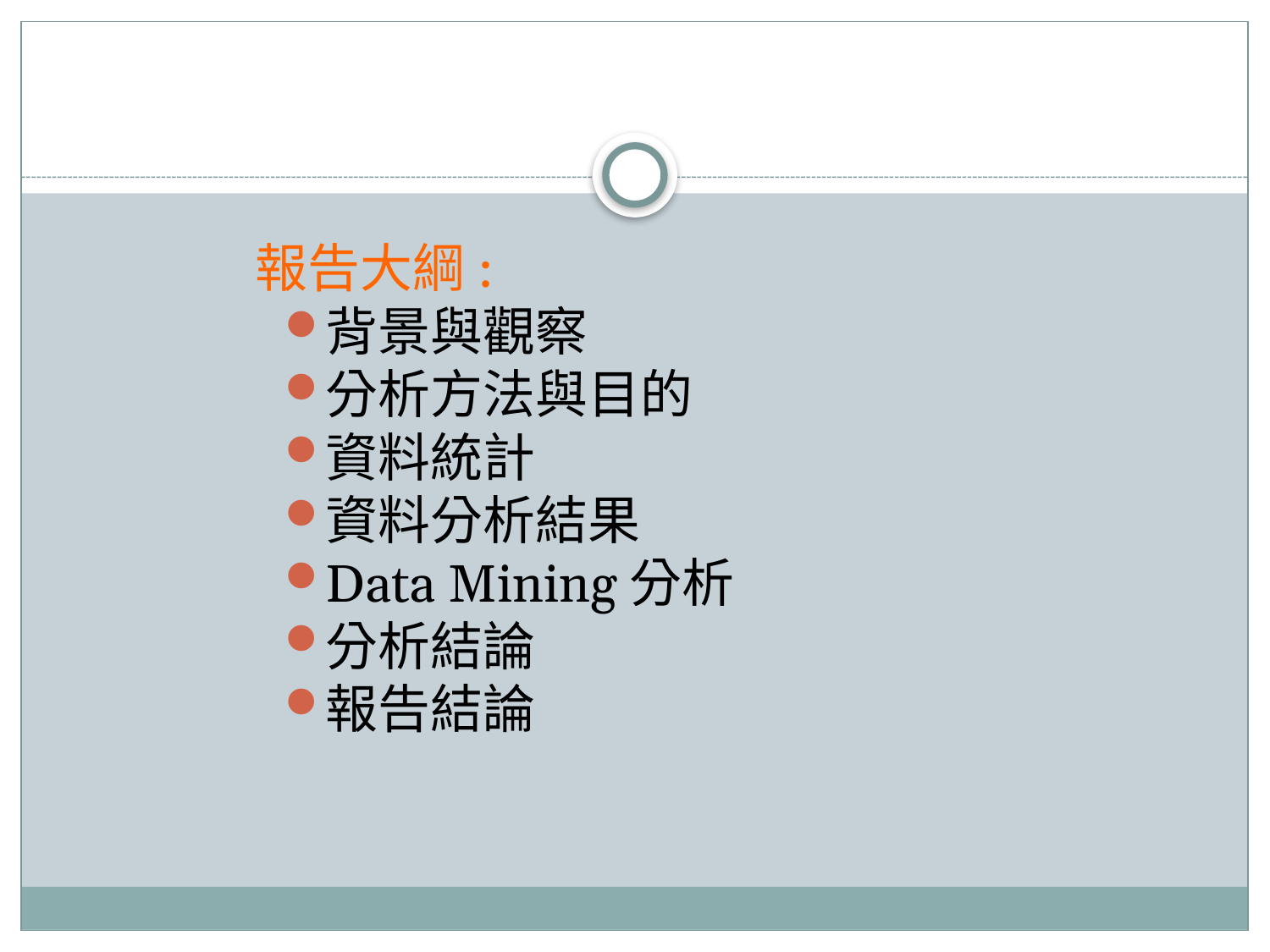

報告大綱:
背景與觀察
分析方法與目的
資料統計
資料分析結果
Data Mining分析
分析結論
報告結論